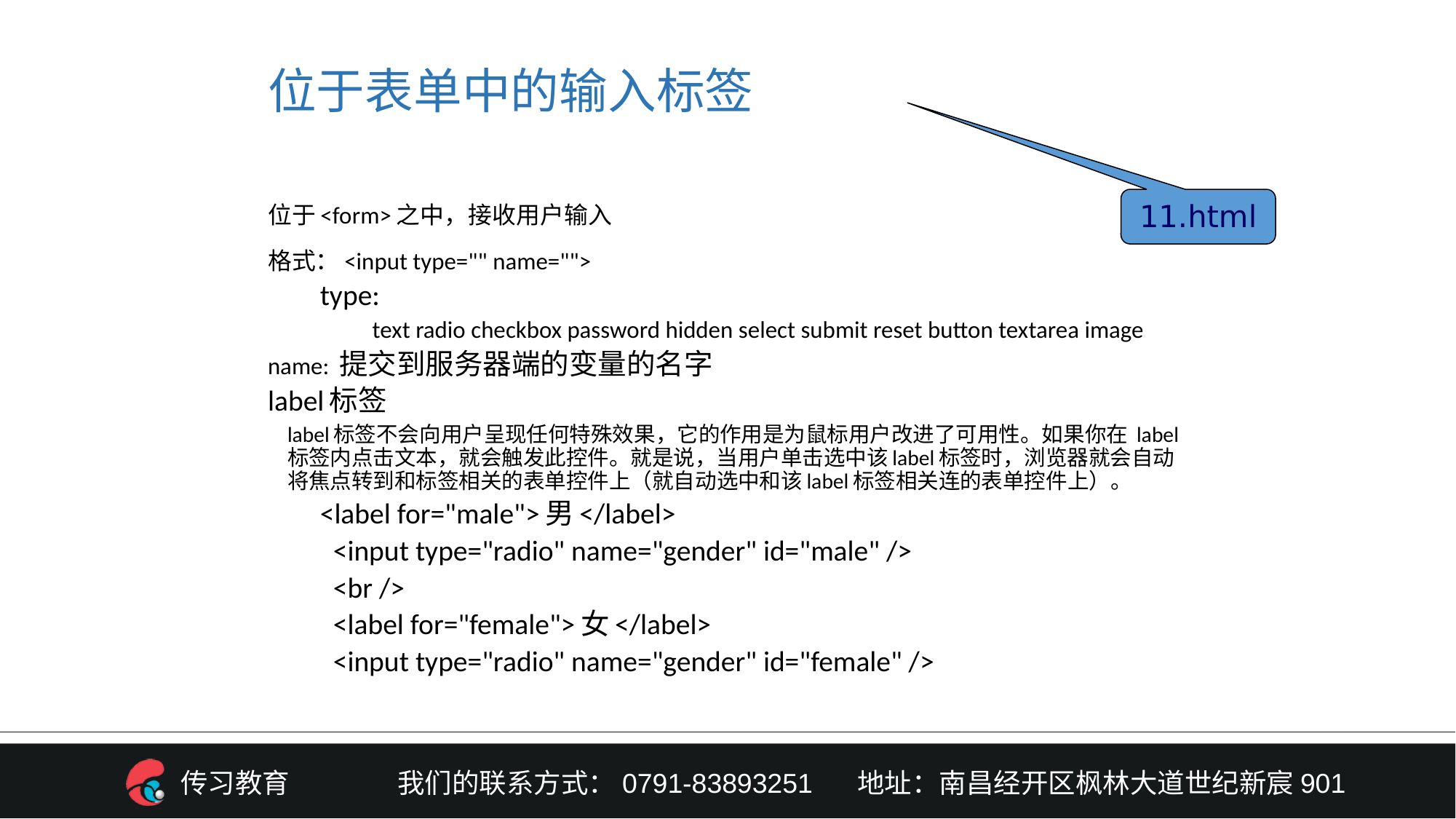

位于表单中的输入标签
位于<form>之中，接收用户输入
格式：<input type="" name="">
type:
text radio checkbox password hidden select submit reset button textarea image
name: 提交到服务器端的变量的名字
label标签
label标签不会向用户呈现任何特殊效果，它的作用是为鼠标用户改进了可用性。如果你在 label 标签内点击文本，就会触发此控件。就是说，当用户单击选中该label标签时，浏览器就会自动将焦点转到和标签相关的表单控件上（就自动选中和该label标签相关连的表单控件上）。
<label for="male">男</label>
  <input type="radio" name="gender" id="male" />
  <br />
  <label for="female">女</label>
  <input type="radio" name="gender" id="female" />

11.html